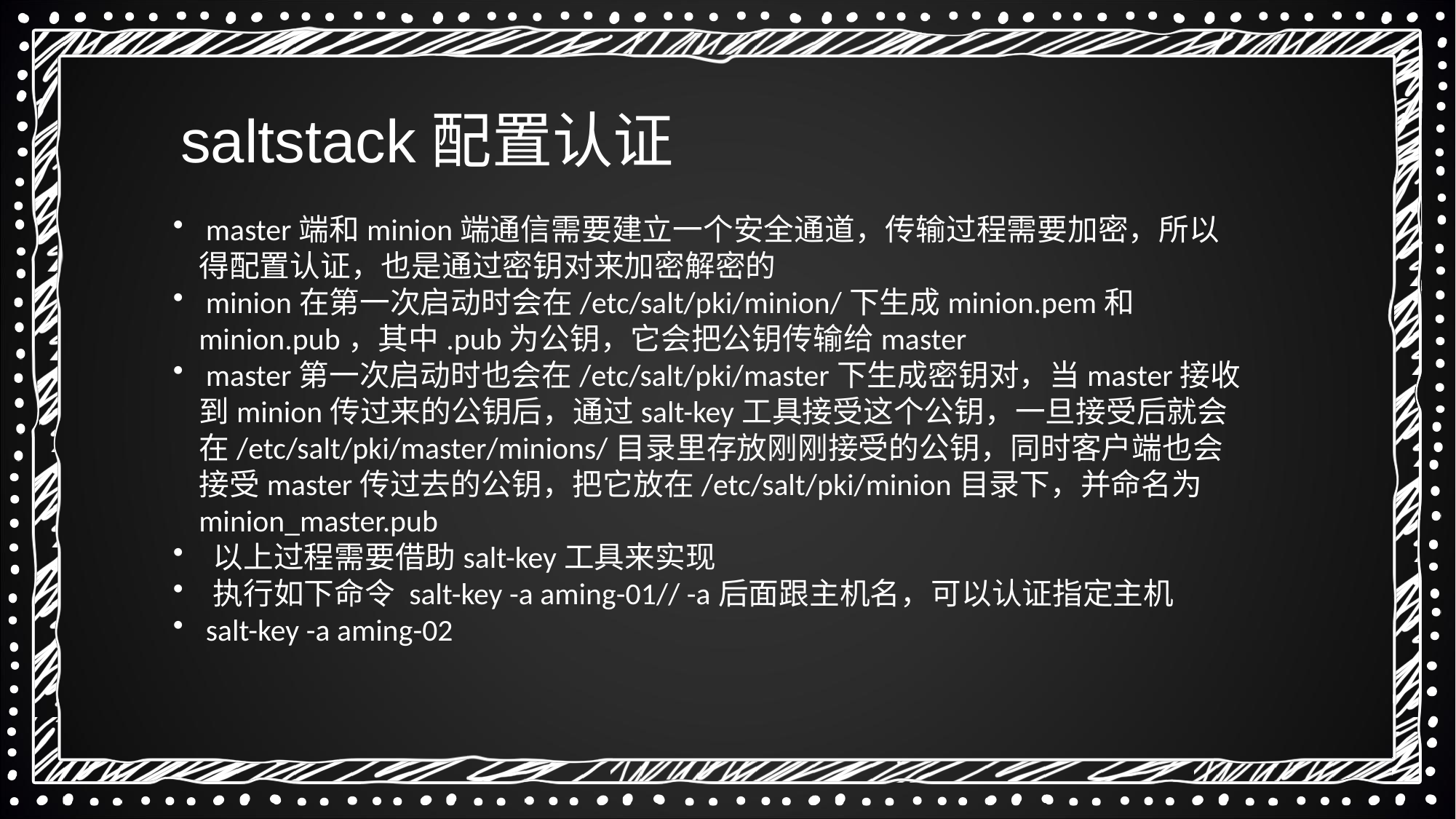

saltstack配置认证
 master端和minion端通信需要建立一个安全通道，传输过程需要加密，所以得配置认证，也是通过密钥对来加密解密的
 minion在第一次启动时会在/etc/salt/pki/minion/下生成minion.pem和minion.pub，其中.pub为公钥，它会把公钥传输给master
 master第一次启动时也会在/etc/salt/pki/master下生成密钥对，当master接收到minion传过来的公钥后，通过salt-key工具接受这个公钥，一旦接受后就会在/etc/salt/pki/master/minions/目录里存放刚刚接受的公钥，同时客户端也会接受master传过去的公钥，把它放在/etc/salt/pki/minion目录下，并命名为minion_master.pub
 以上过程需要借助salt-key工具来实现
 执行如下命令 salt-key -a aming-01// -a后面跟主机名，可以认证指定主机
 salt-key -a aming-02